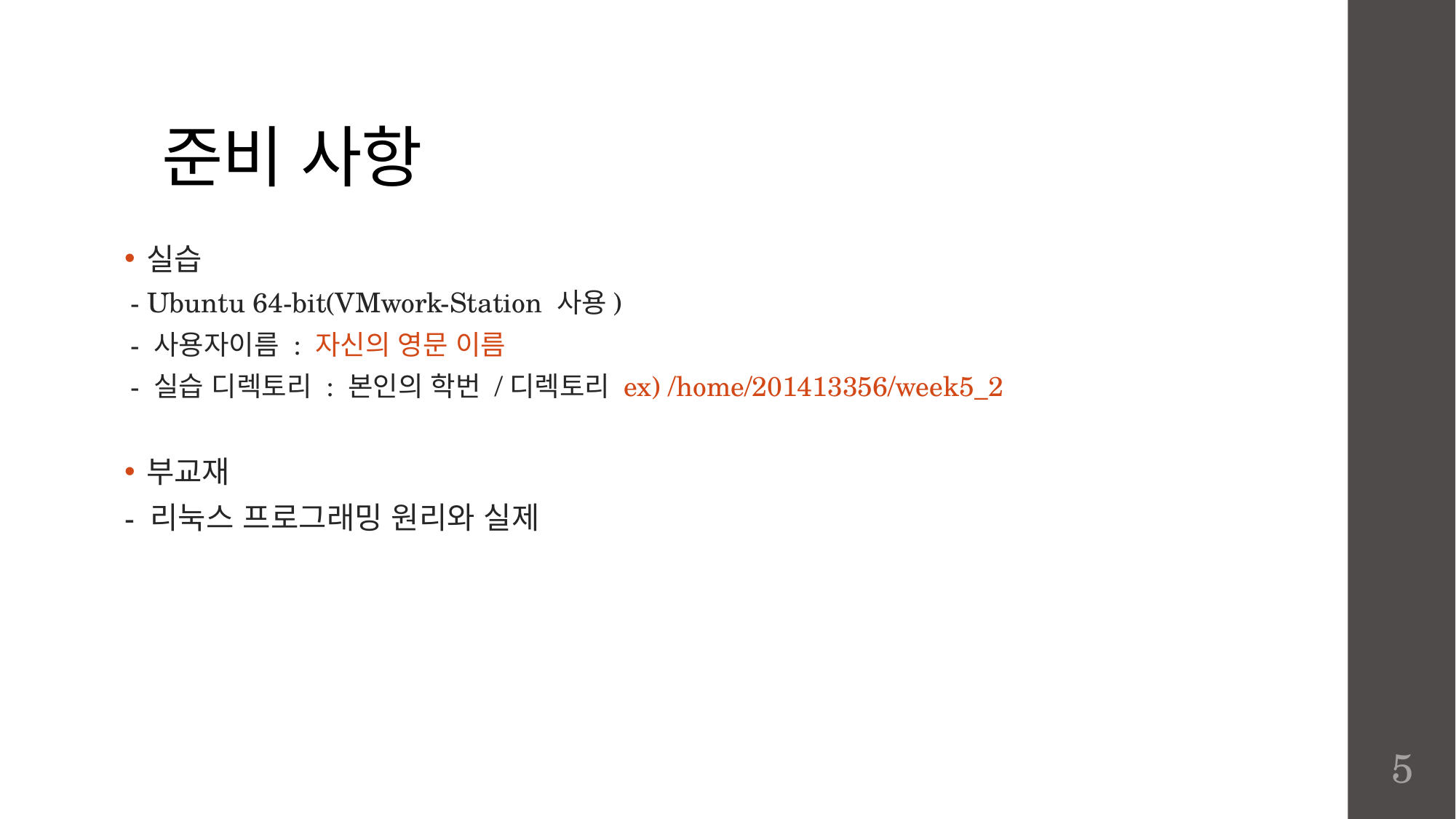

# 준비 사항
실습
     - Ubuntu 64-bit(VMwork-Station 사용)
     - 사용자이름 : 자신의 영문 이름
     - 실습 디렉토리 : 본인의 학번 /디렉토리 ex) /home/201413356/week5_2

부교재
- 리눅스 프로그래밍 원리와 실제

5